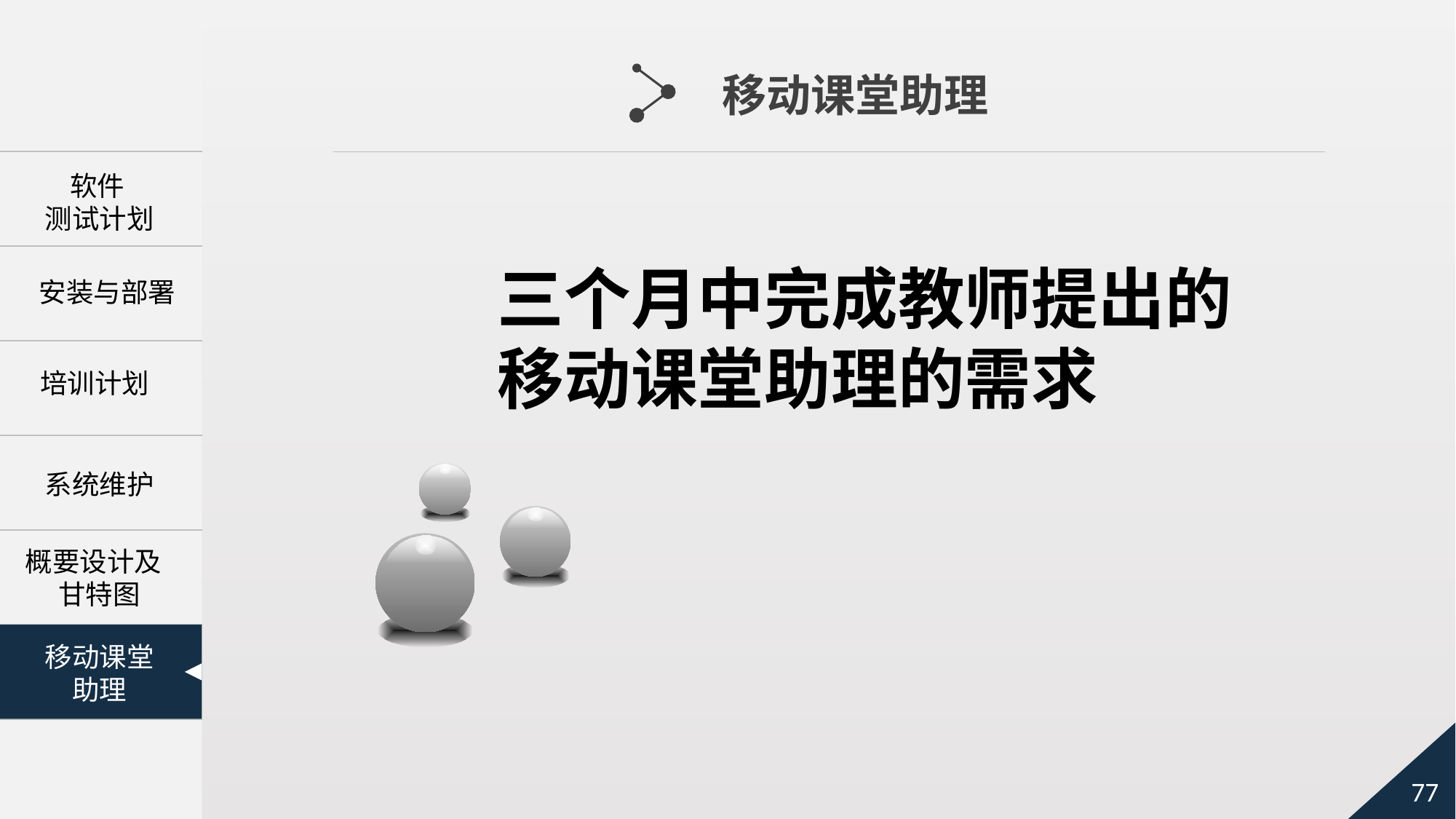

移动课堂助理
   软件
测试计划
　  安装与部署
三个月中完成教师提出的移动课堂助理的需求
培训计划
系统维护

概要设计及   甘特图
移动课堂
助理